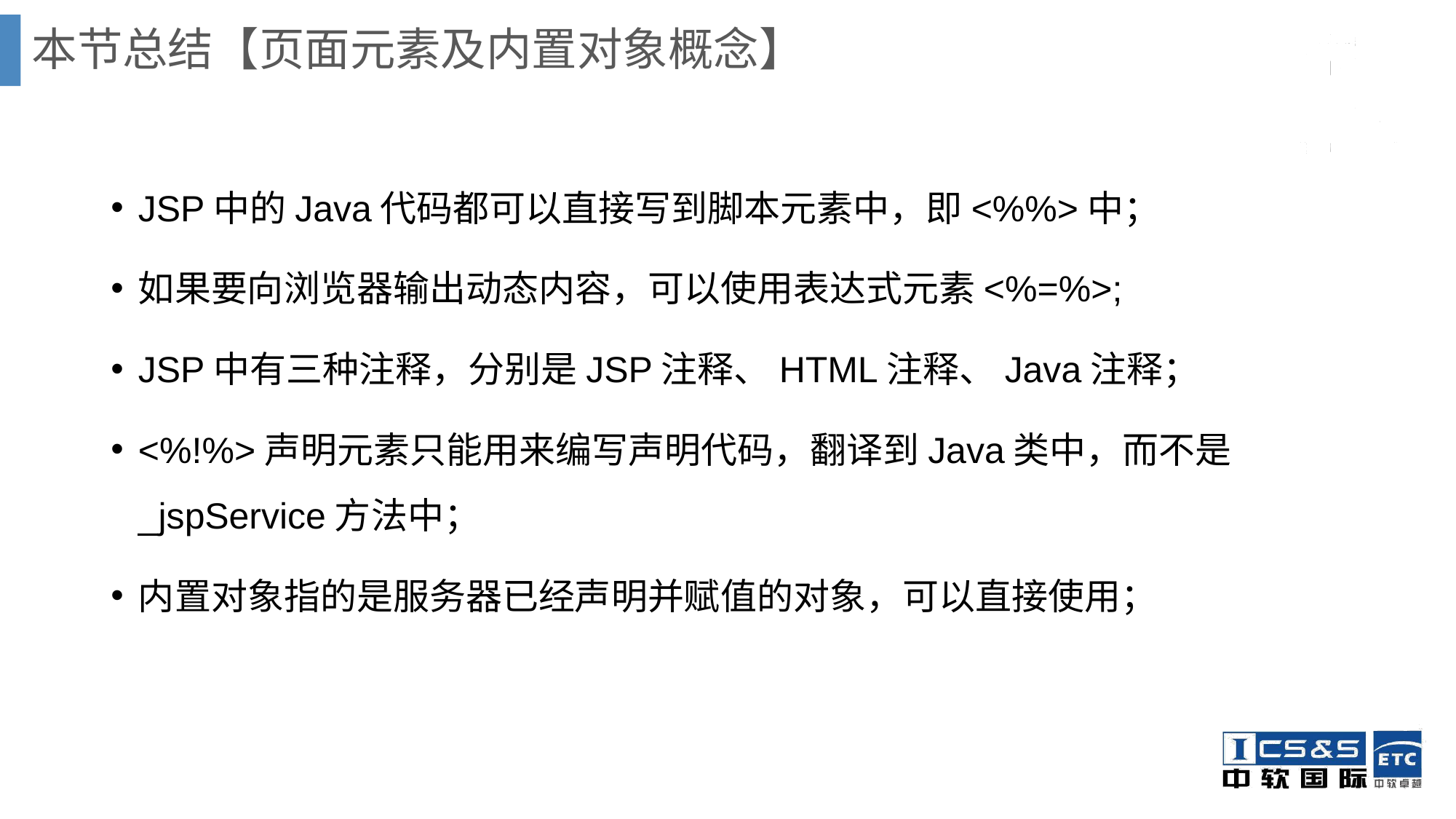

# 本节总结【页面元素及内置对象概念】
JSP中的Java代码都可以直接写到脚本元素中，即<%%>中；
如果要向浏览器输出动态内容，可以使用表达式元素<%=%>;
JSP中有三种注释，分别是JSP注释、HTML注释、Java注释；
<%!%>声明元素只能用来编写声明代码，翻译到Java类中，而不是_jspService方法中；
内置对象指的是服务器已经声明并赋值的对象，可以直接使用；